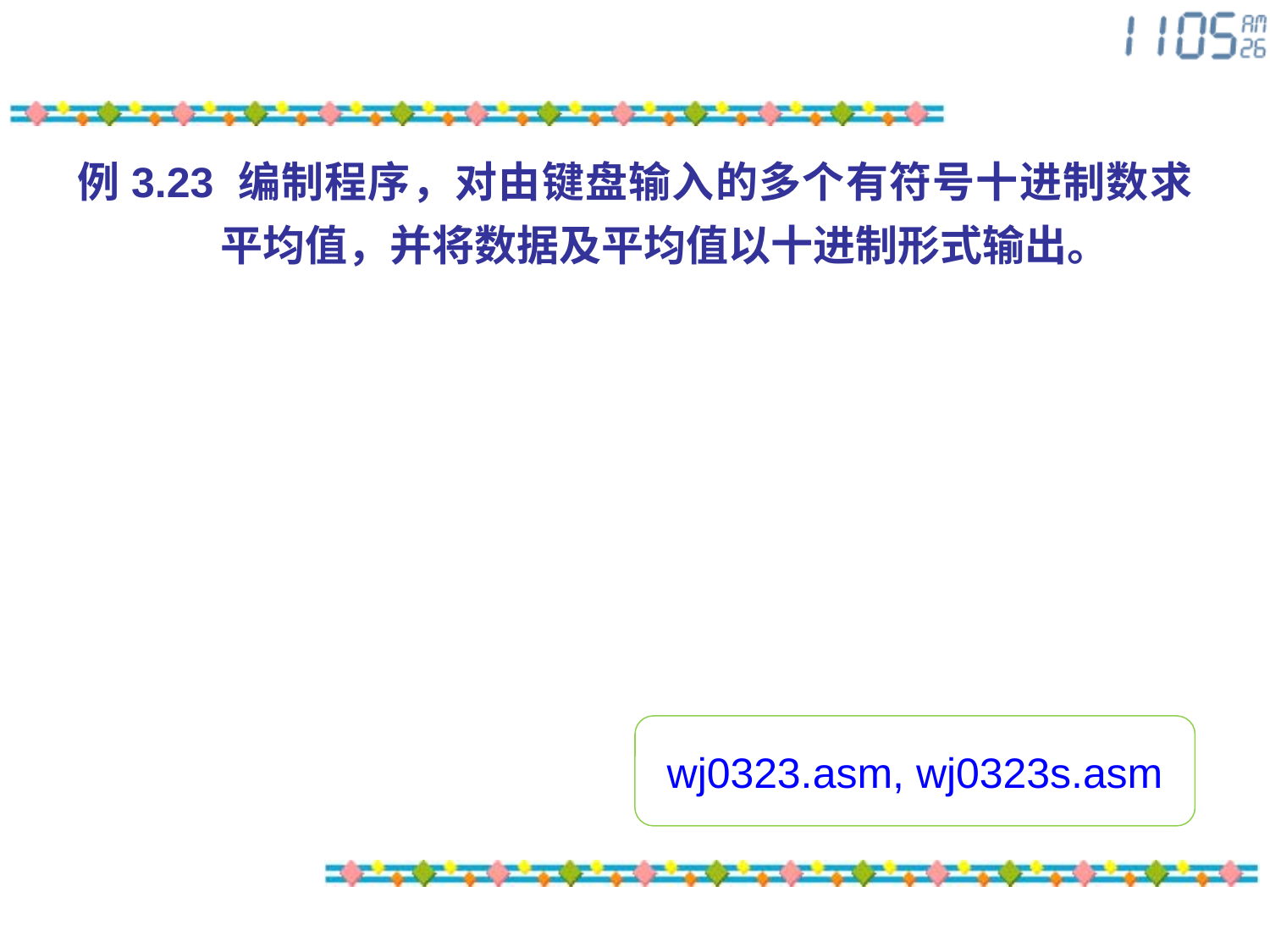

例3.23 编制程序，对由键盘输入的多个有符号十进制数求平均值，并将数据及平均值以十进制形式输出。
wj0323.asm, wj0323s.asm